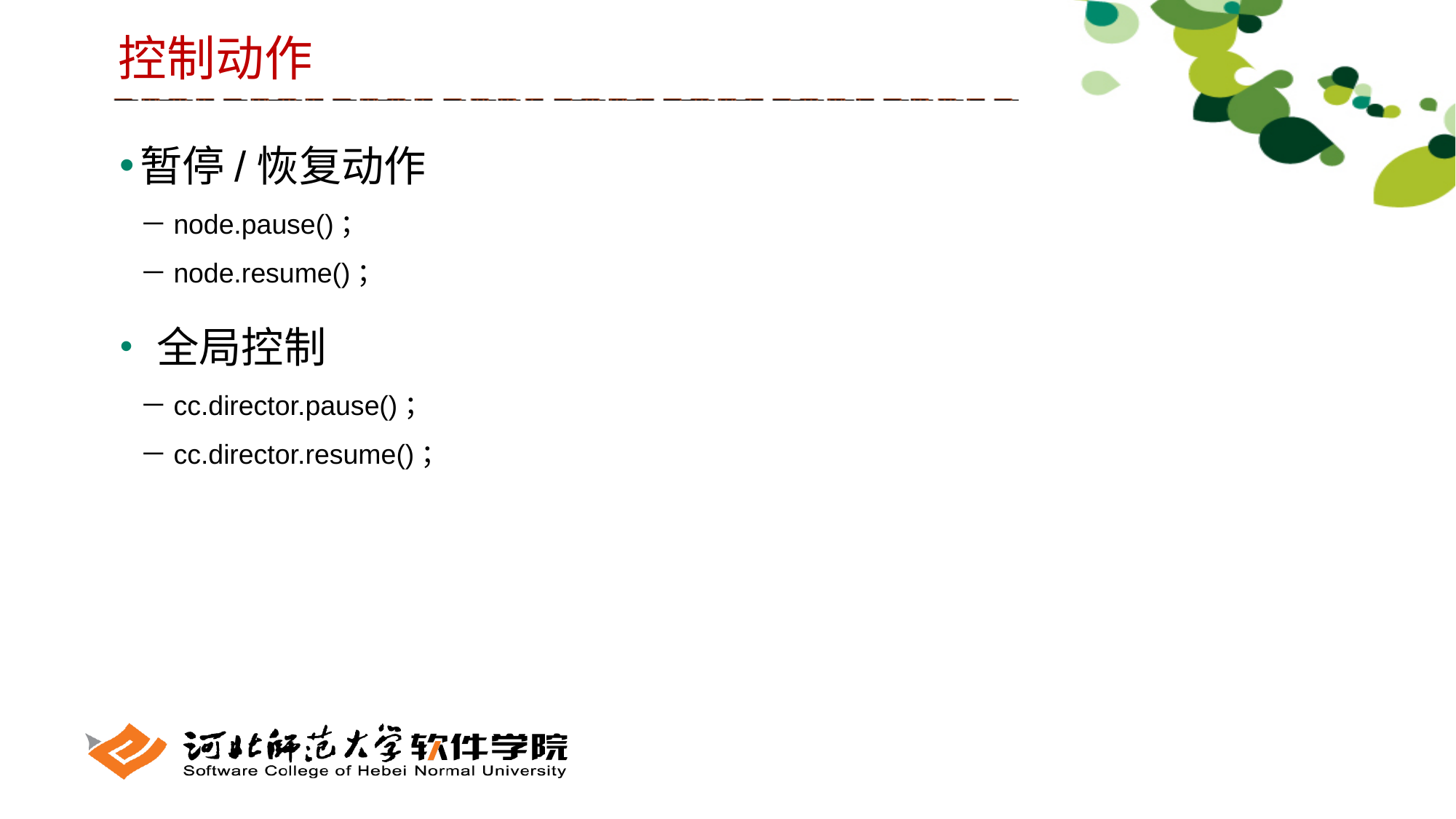

# 控制动作
暂停/恢复动作
－node.pause()；
－node.resume()；
 全局控制
－cc.director.pause()；
－cc.director.resume()；